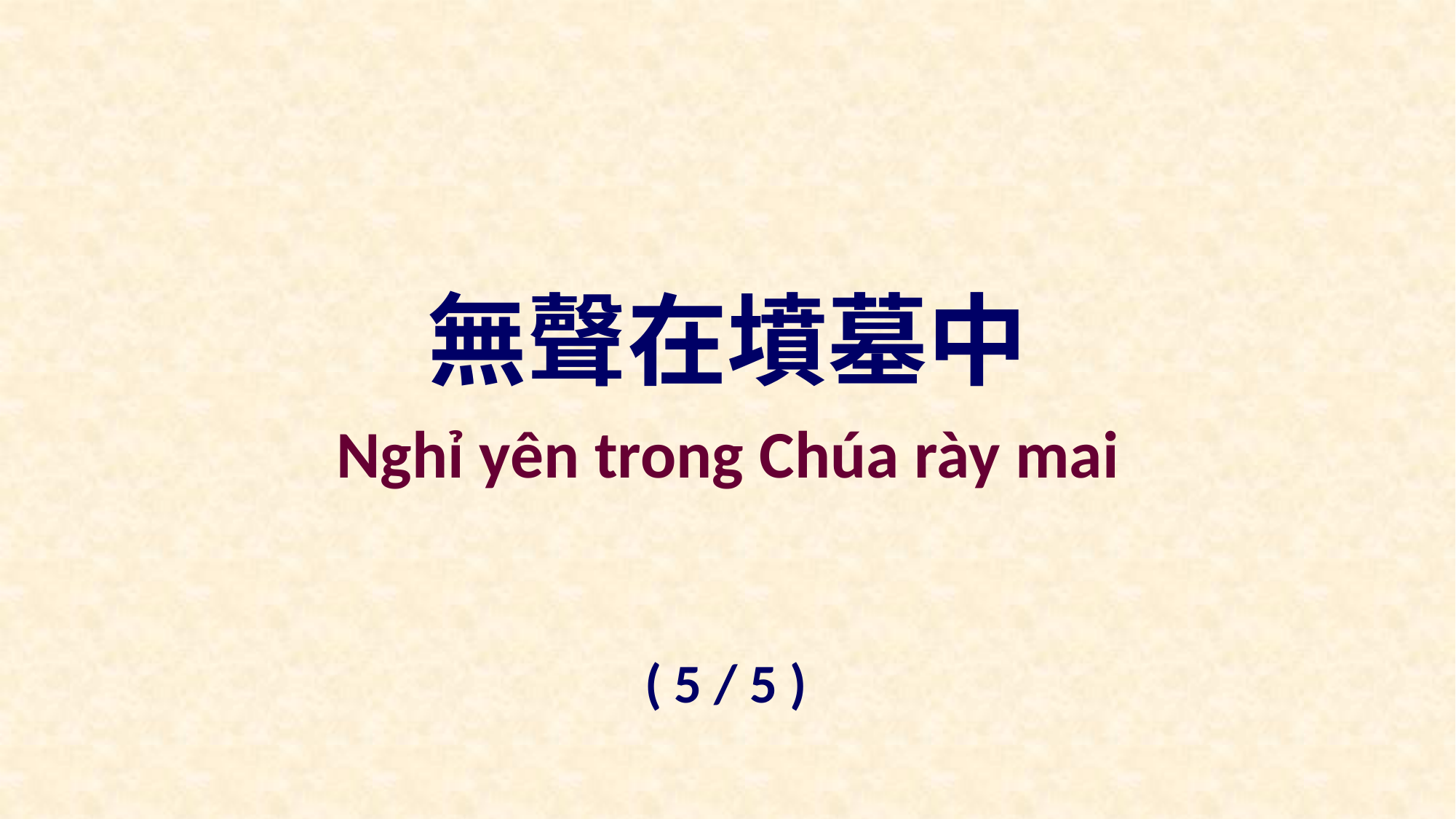

無聲在墳墓中
Nghỉ yên trong Chúa rày mai
( 5 / 5 )